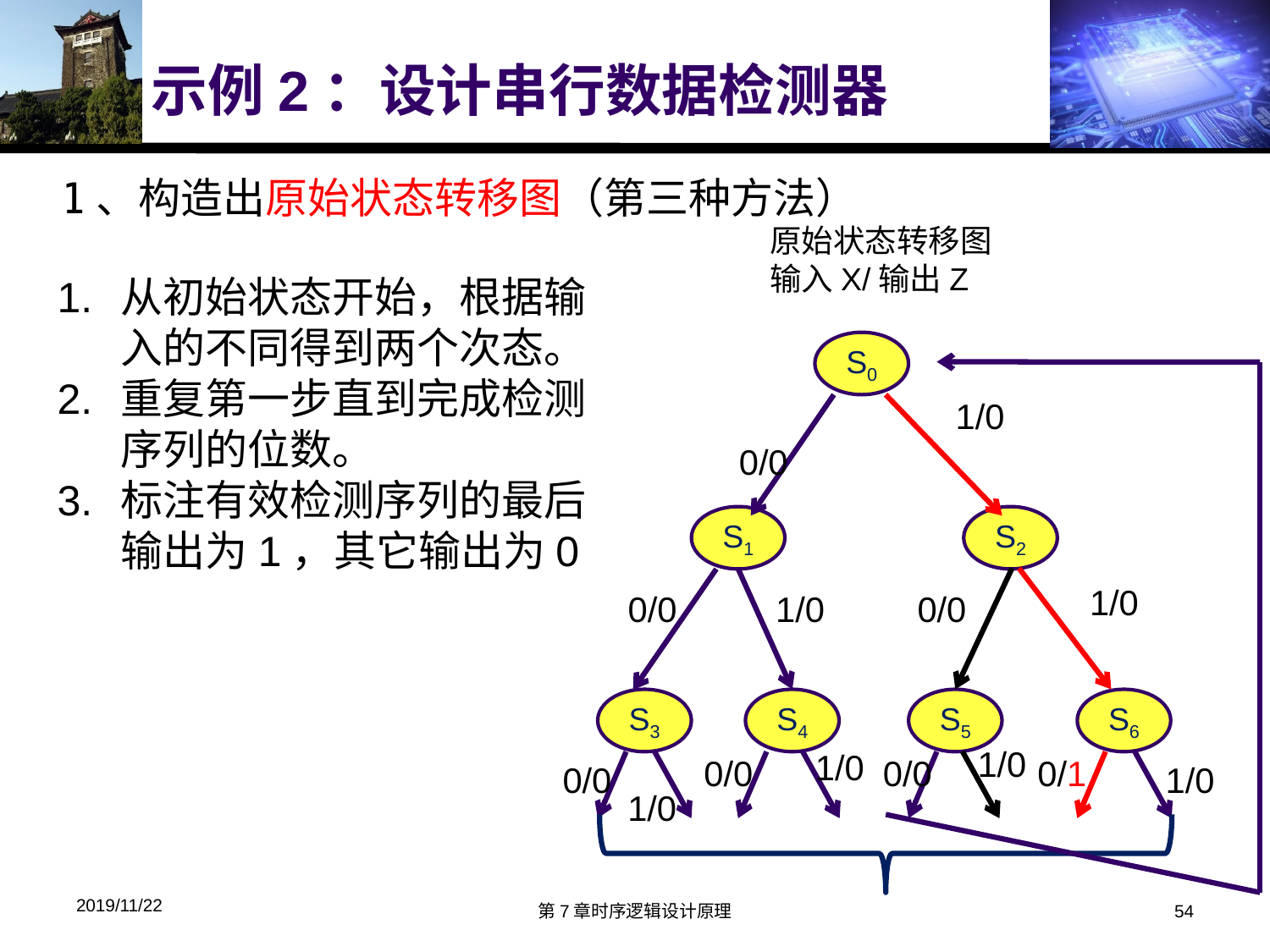

# 示例2：设计串行数据检测器
1、构造出原始状态转移图（第三种方法）
原始状态转移图
输入X/输出Z
从初始状态开始，根据输入的不同得到两个次态。
重复第一步直到完成检测序列的位数。
标注有效检测序列的最后输出为1，其它输出为0
S0
1/0
0/0
S1
S2

1/0
0/0
1/0
0/0
S3
S4
S5
S6
1/0
1/0
0/0
0/0
0/1
0/0
1/0
1/0
2019/11/22
第7章时序逻辑设计原理
54